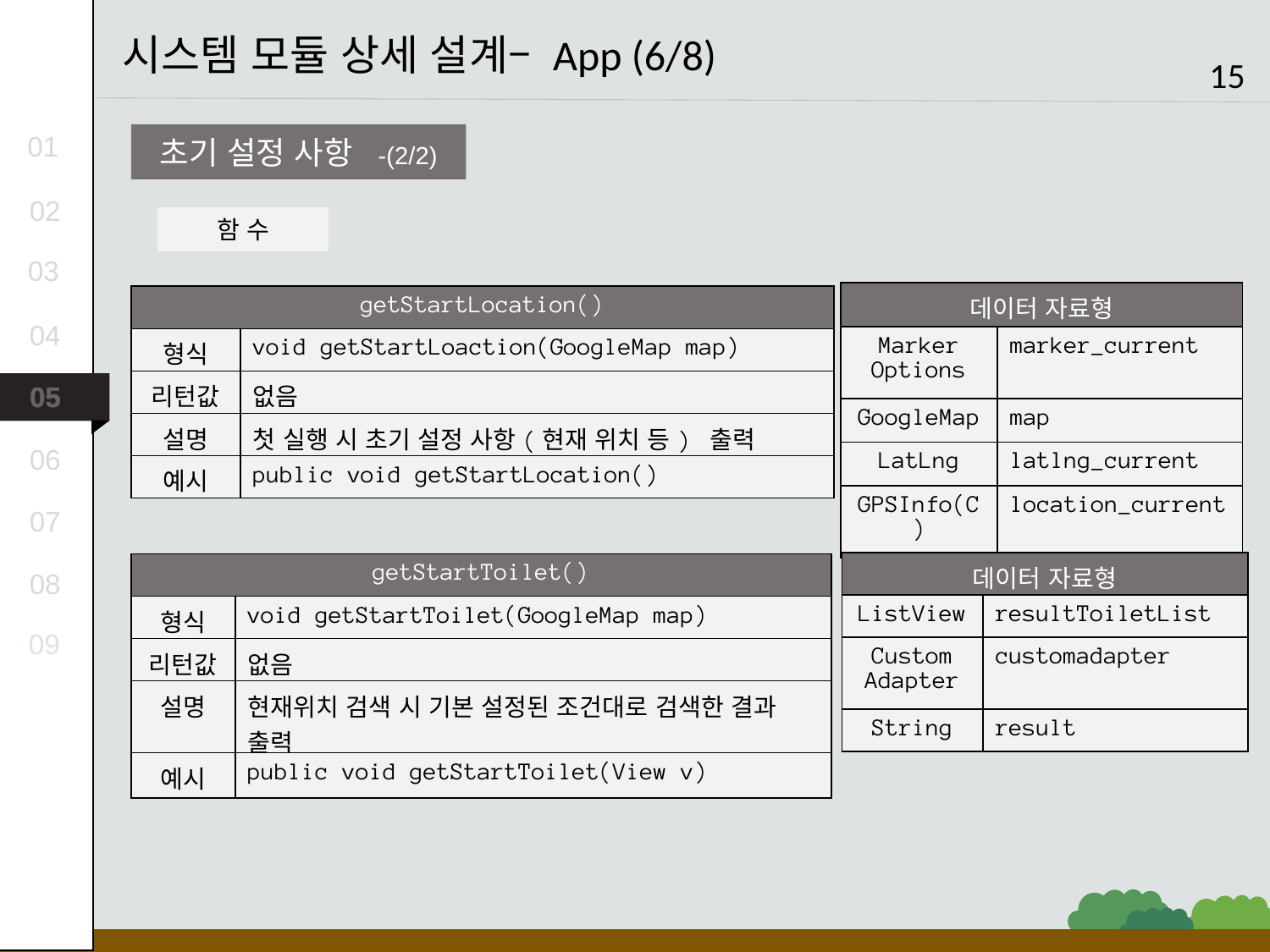

시스템 모듈 상세 설계– App (6/8)

15
01
초기 설정 사항  -(2/2)
02
함 수
03
| 데이터 자료형 |  |
| --- | --- |
| Marker Options | marker\_current |
| GoogleMap | map |
| LatLng | latlng\_current |
| GPSInfo(C) | location\_current |
| getStartLocation() |  |
| --- | --- |
| 형식 | void getStartLoaction(GoogleMap map) |
| 리턴값 | 없음 |
| 설명 | 첫 실행 시 초기 설정 사항(현재 위치 등) 출력 |
| 예시 | public void getStartLocation() |

04
05

06
07
| 데이터 자료형 |  |
| --- | --- |
| ListView | resultToiletList |
| Custom Adapter | customadapter |
| String | result |
| getStartToilet() |  |
| --- | --- |
| 형식 | void getStartToilet(GoogleMap map) |
| 리턴값 | 없음 |
| 설명 | 현재위치 검색 시 기본 설정된 조건대로 검색한 결과 출력 |
| 예시 | public void getStartToilet(View v) |
08
09